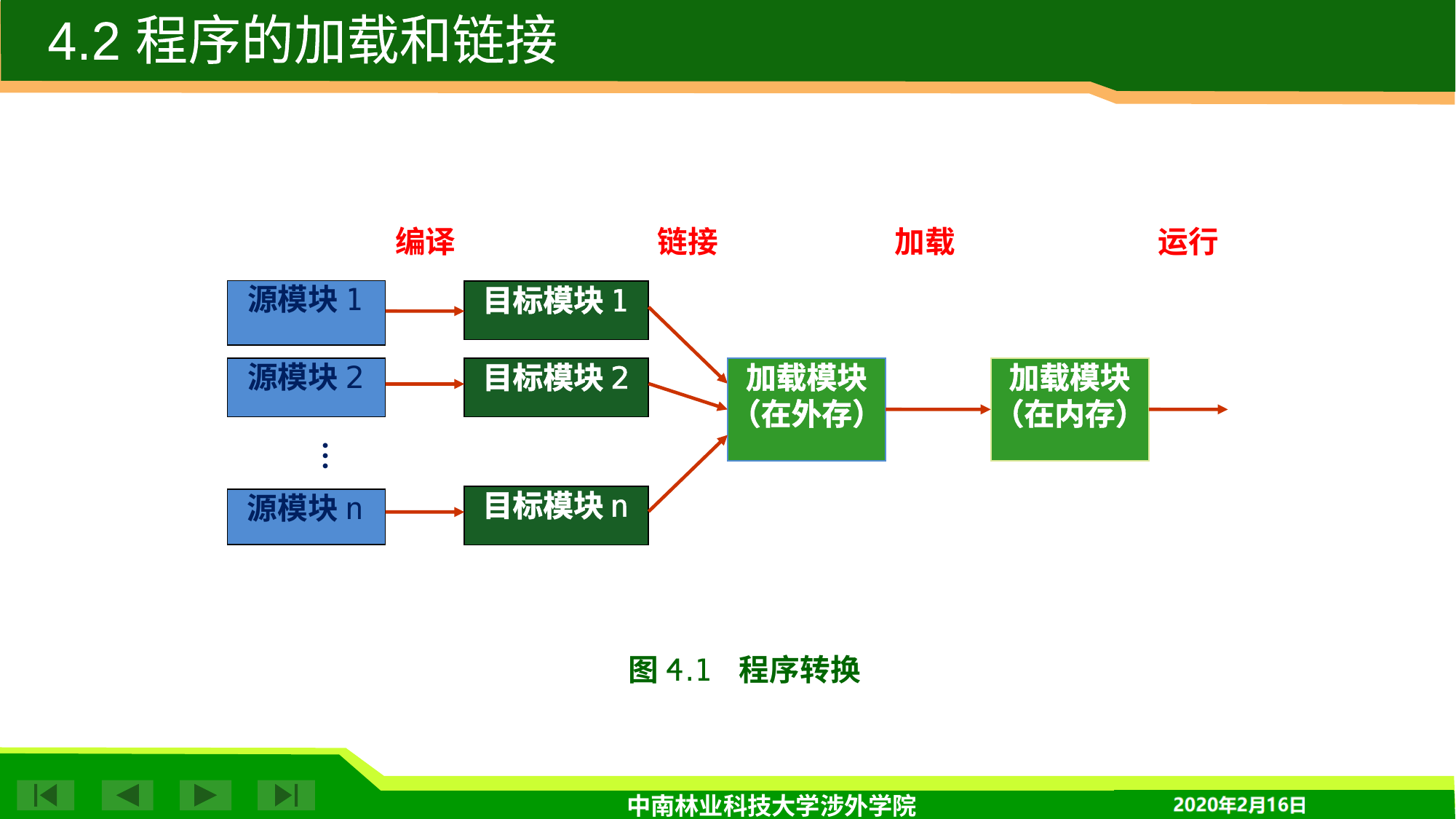

4.2 程序的加载和链接
编译

链接

加载

运行

源模块1
目标模块1

源模块2

目标模块2

加载模块
（在外存）

加载模块
（在内存）

…

…

目标模块n

源模块n

图4.1  程序转换